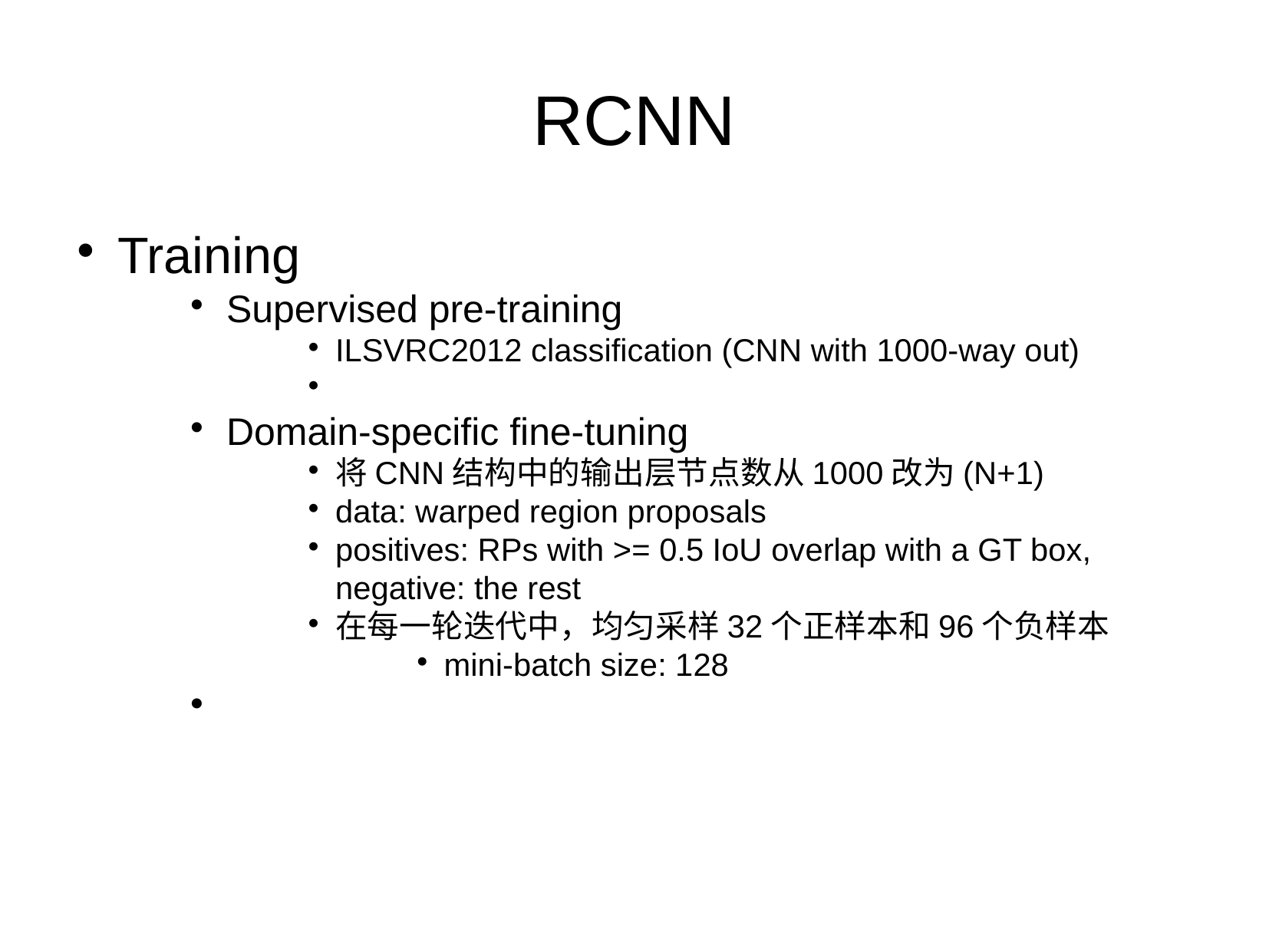

RCNN
Training
Supervised pre-training
ILSVRC2012 classification (CNN with 1000-way out)

Domain-specific fine-tuning
将CNN结构中的输出层节点数从1000改为(N+1)
data: warped region proposals
positives: RPs with >= 0.5 IoU overlap with a GT box, negative: the rest
在每一轮迭代中，均匀采样32个正样本和96个负样本
mini-batch size: 128